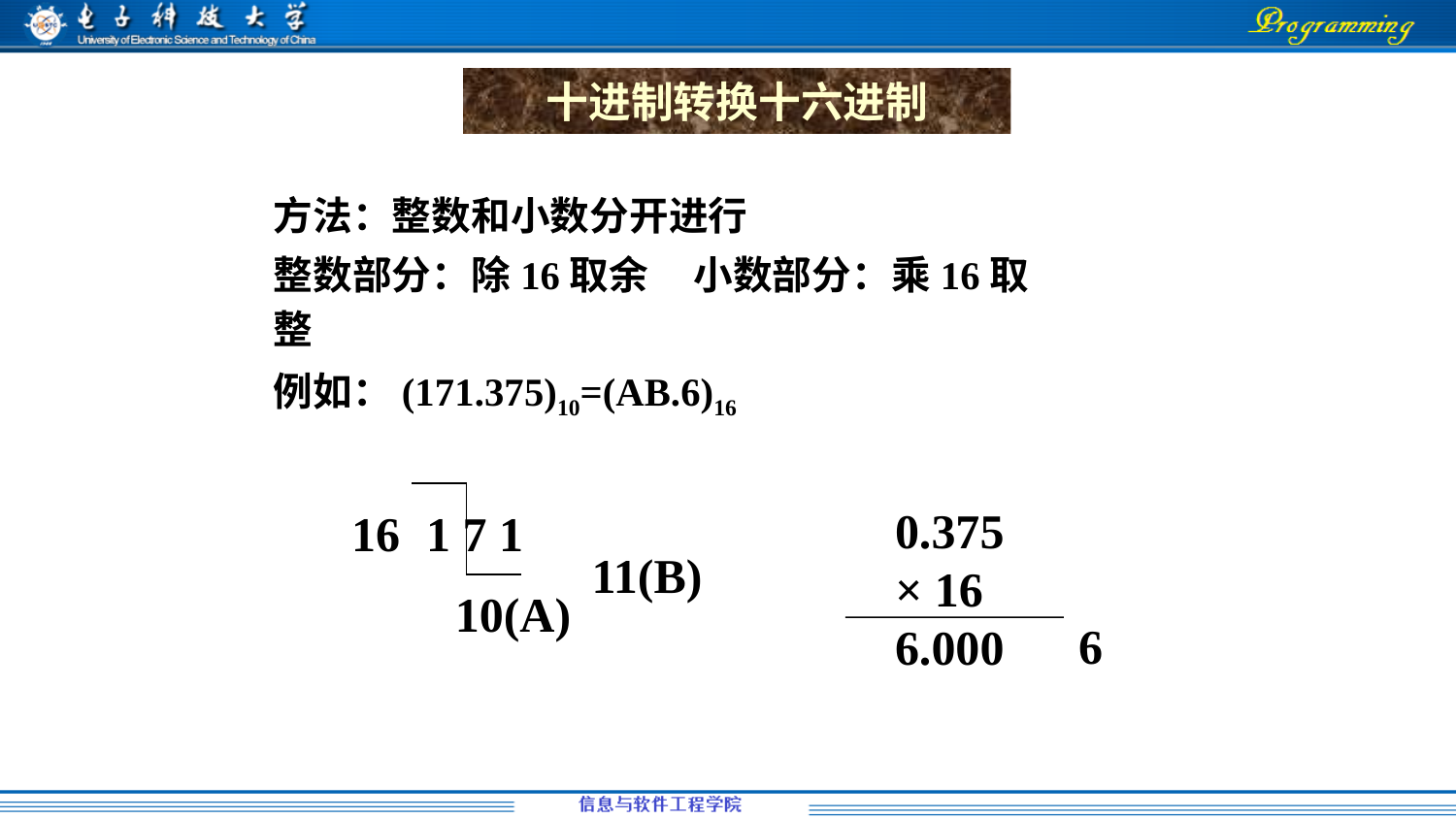

十进制转换十六进制
方法：整数和小数分开进行
整数部分：除16取余     小数部分：乘16取整
例如：(171.375)10=(AB.6)16

16
1 7 1
11(B)
 10(A)
0.375
× 16
6.000
6